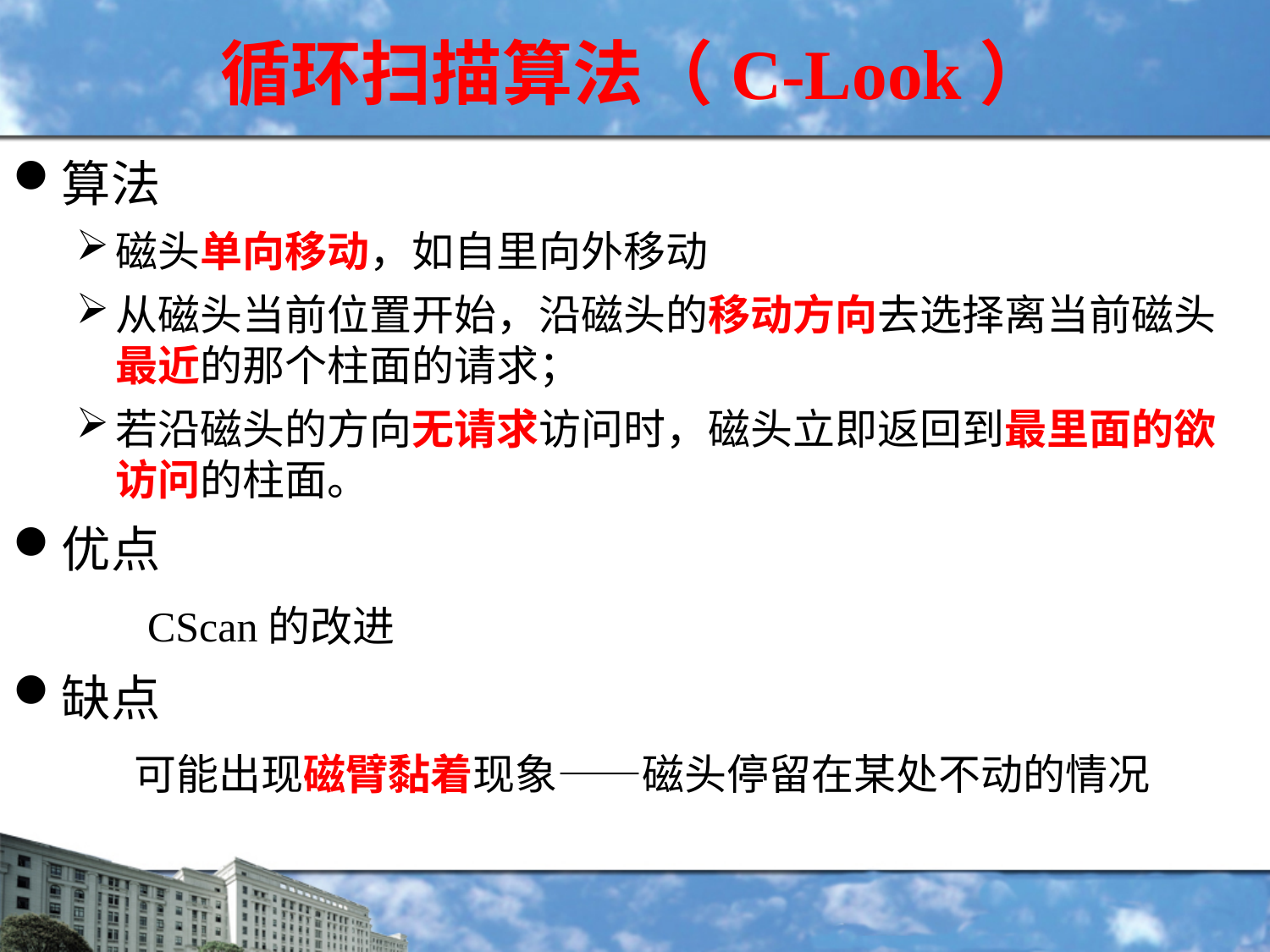

循环扫描算法（C-Look）
算法
磁头单向移动，如自里向外移动
从磁头当前位置开始，沿磁头的移动方向去选择离当前磁头最近的那个柱面的请求；
若沿磁头的方向无请求访问时，磁头立即返回到最里面的欲访问的柱面。
优点
           CScan的改进
缺点
          可能出现磁臂黏着现象——磁头停留在某处不动的情况